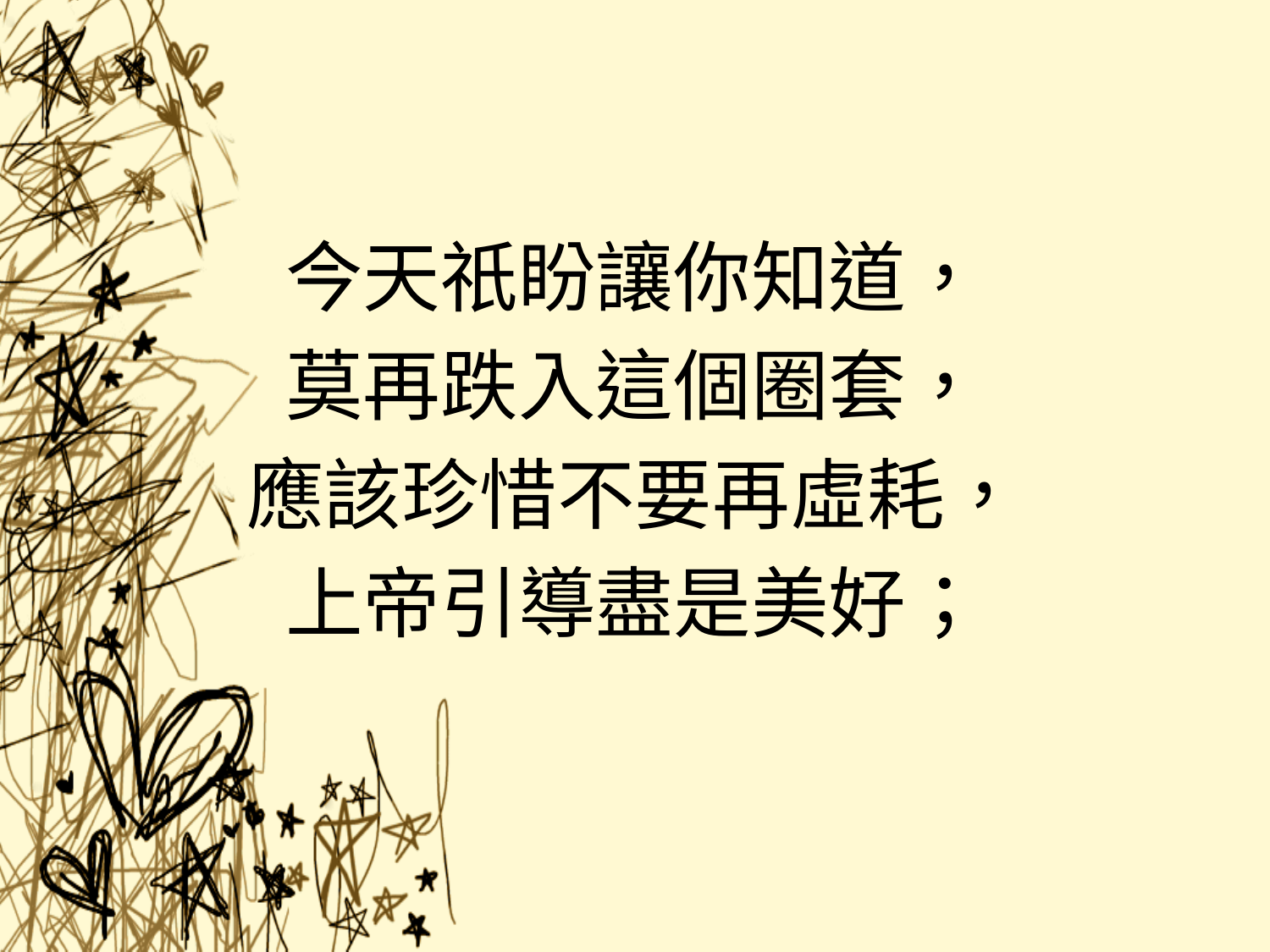

#
今天祇盼讓你知道，
莫再跌入這個圈套，
應該珍惜不要再虛耗，
上帝引導盡是美好；